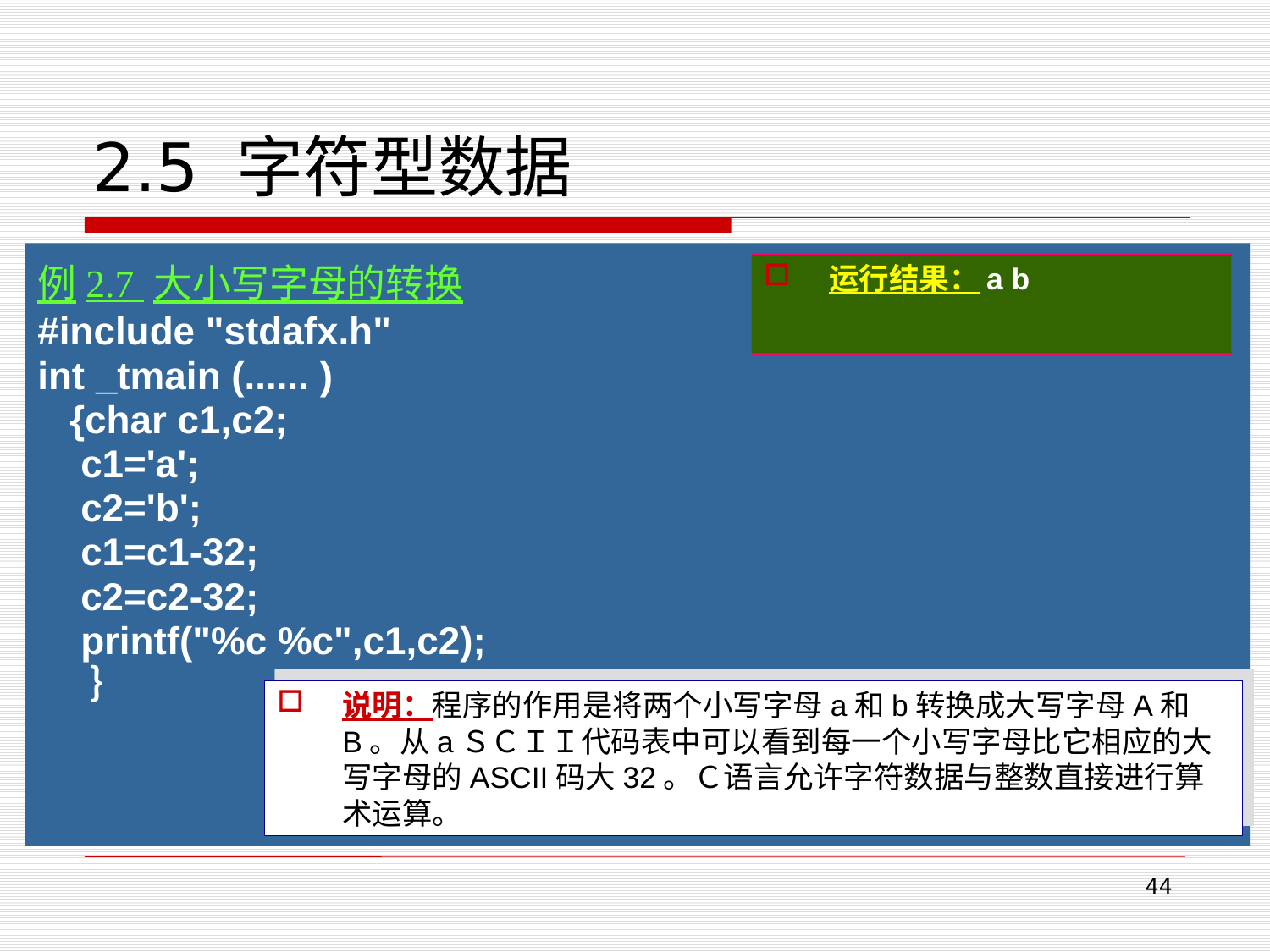

# 2.5 字符型数据
例2.7 大小写字母的转换
#include "stdafx.h"
int _tmain (...... )
   {char c1,c2;
    c1='a';
    c2='b';
    c1=c1-32;
    c2=c2-32;
    printf("%c %c",c1,c2);
    ｝
运行结果：a b

说明：程序的作用是将两个小写字母a和b转换成大写字母A和B。从aＳＣＩＩ代码表中可以看到每一个小写字母比它相应的大写字母的ASCII码大32。Ｃ语言允许字符数据与整数直接进行算术运算。
44